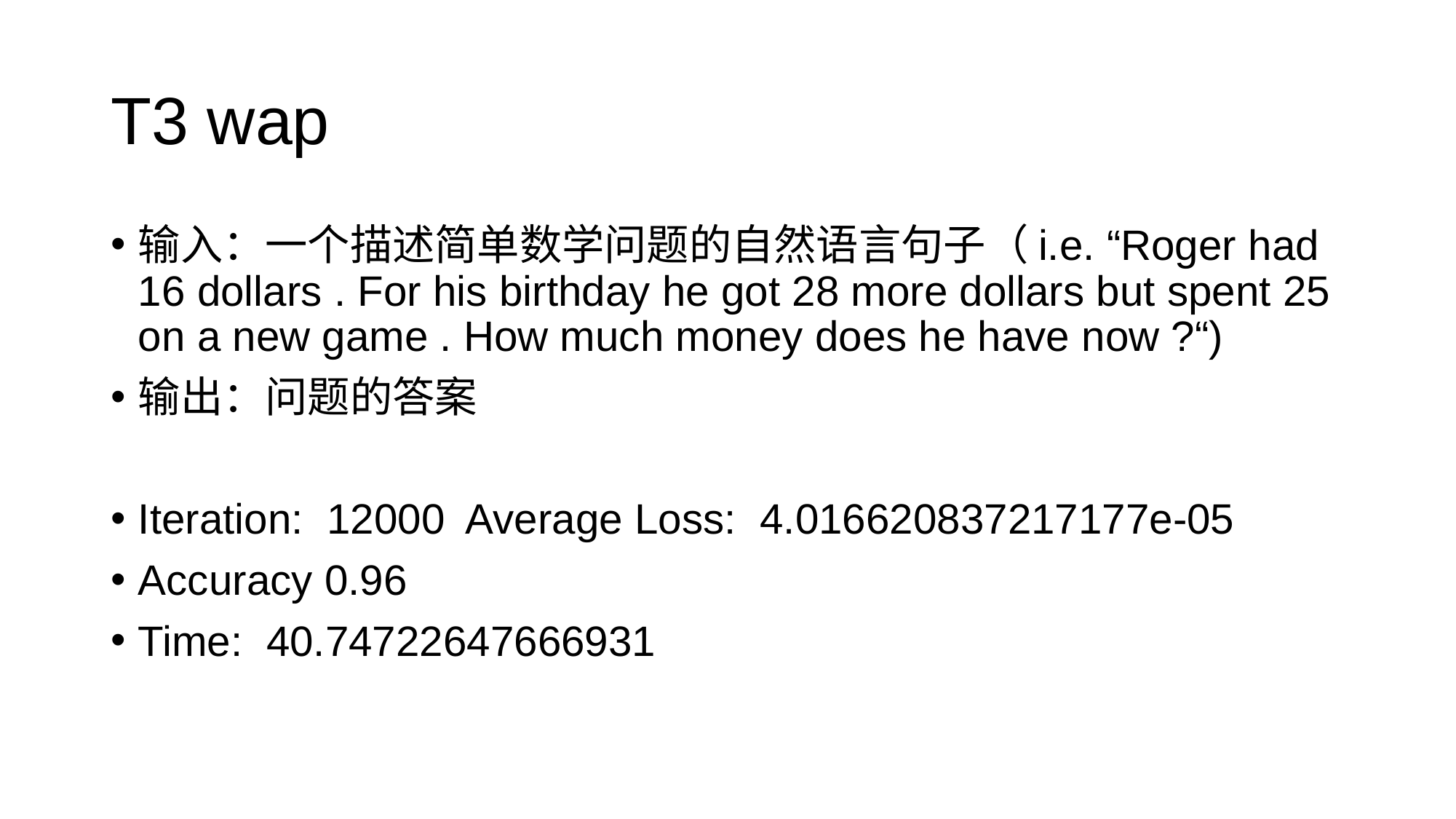

# T3 wap
输入：一个描述简单数学问题的自然语言句子（i.e. “Roger had 16 dollars . For his birthday he got 28 more dollars but spent 25 on a new game . How much money does he have now ?“)
输出：问题的答案

Iteration:  12000 	Average Loss:  4.016620837217177e-05
Accuracy 0.96
Time:  40.74722647666931